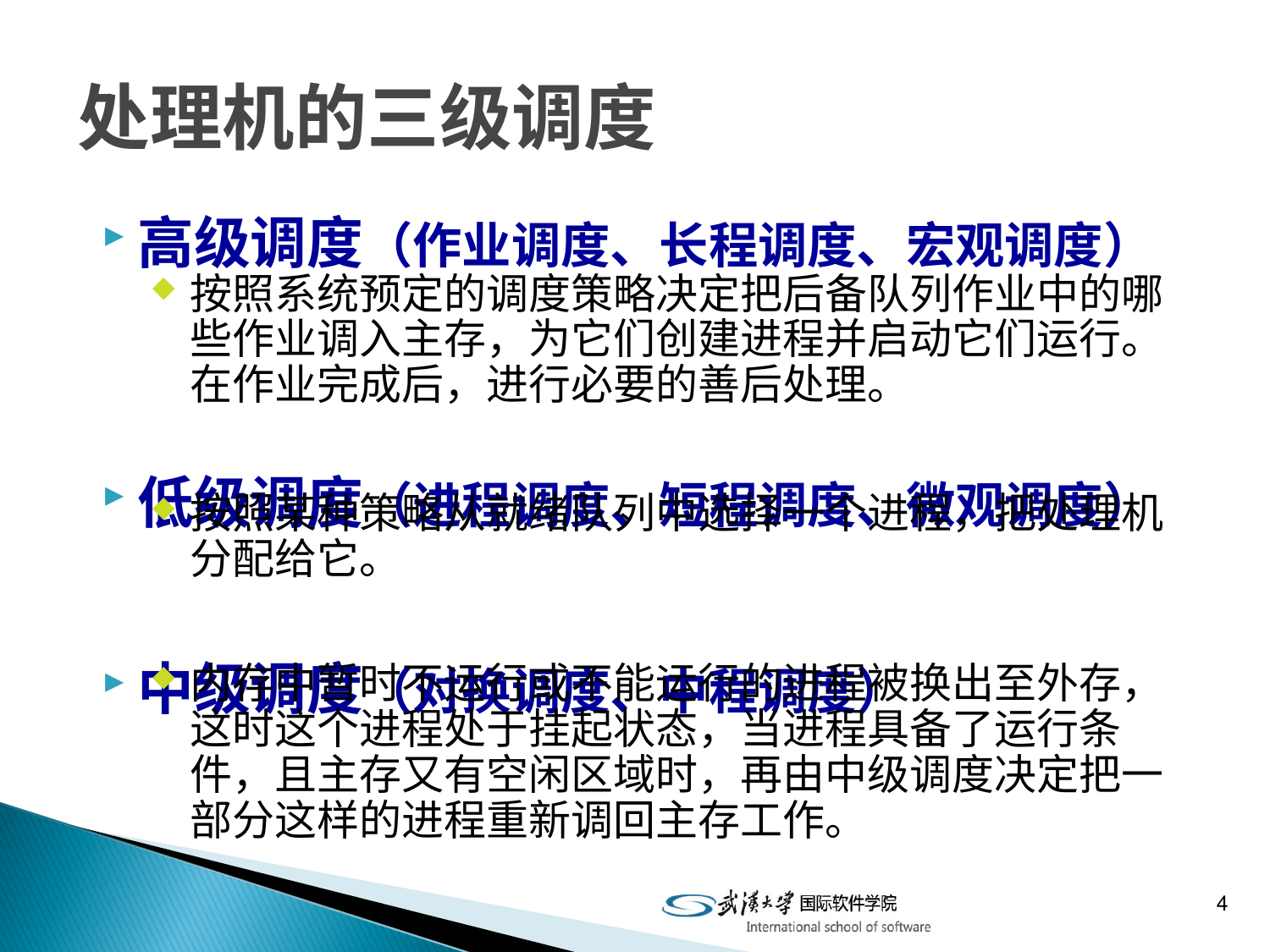

# 处理机的三级调度
高级调度（作业调度、长程调度、宏观调度）

低级调度（进程调度、短程调度、微观调度）

中级调度（对换调度、中程调度）
按照系统预定的调度策略决定把后备队列作业中的哪些作业调入主存，为它们创建进程并启动它们运行。在作业完成后，进行必要的善后处理。
按照某种策略从就绪队列中选择一个进程，把处理机分配给它。
内存中暂时不运行或不能运行的进程被换出至外存，这时这个进程处于挂起状态，当进程具备了运行条件，且主存又有空闲区域时，再由中级调度决定把一部分这样的进程重新调回主存工作。